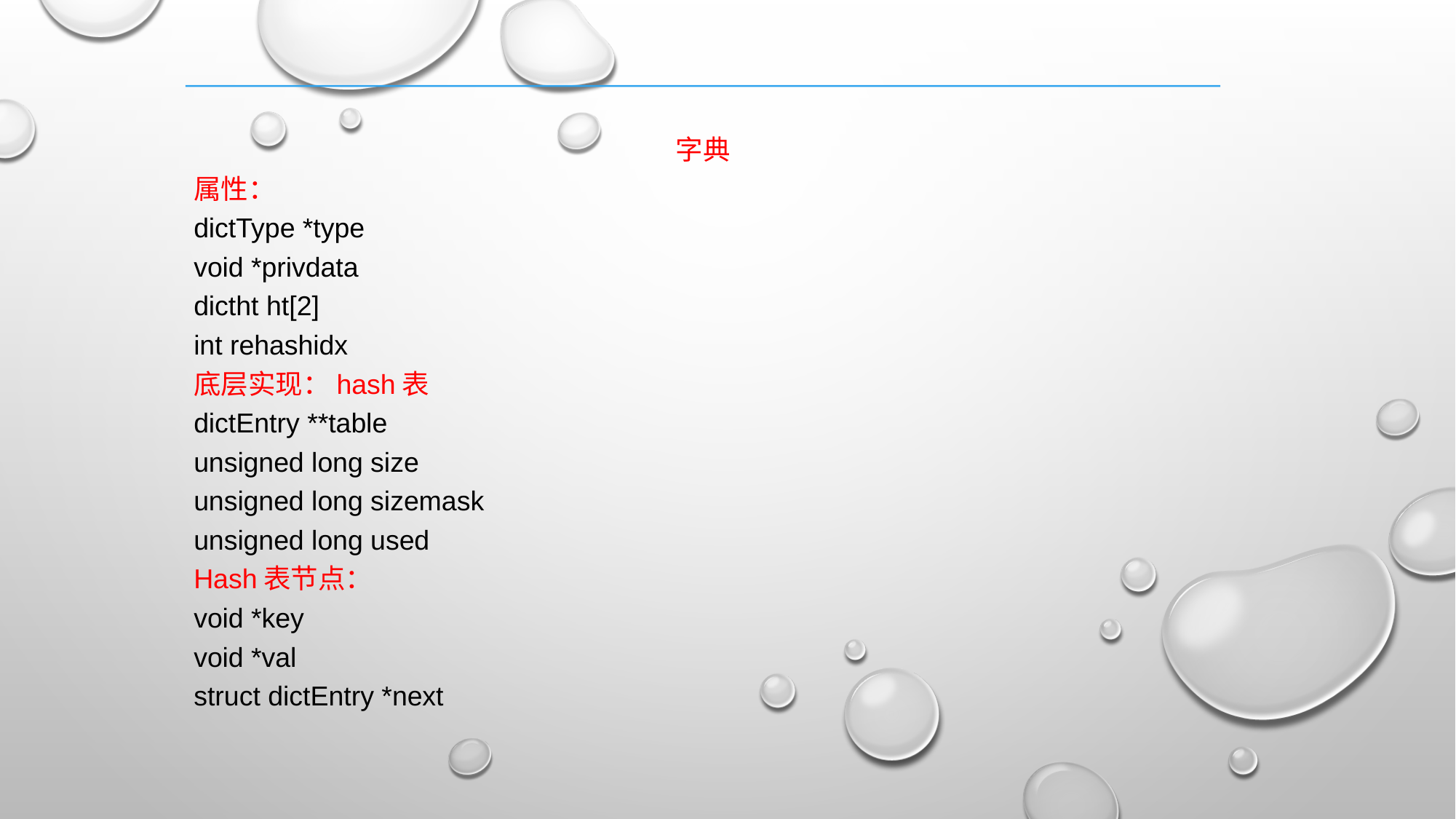

字典
属性：
dictType *type
void *privdata
dictht ht[2]
int rehashidx
底层实现：hash表
dictEntry **table
unsigned long size
unsigned long sizemask
unsigned long used
Hash表节点：
void *key
void *val
struct dictEntry *next